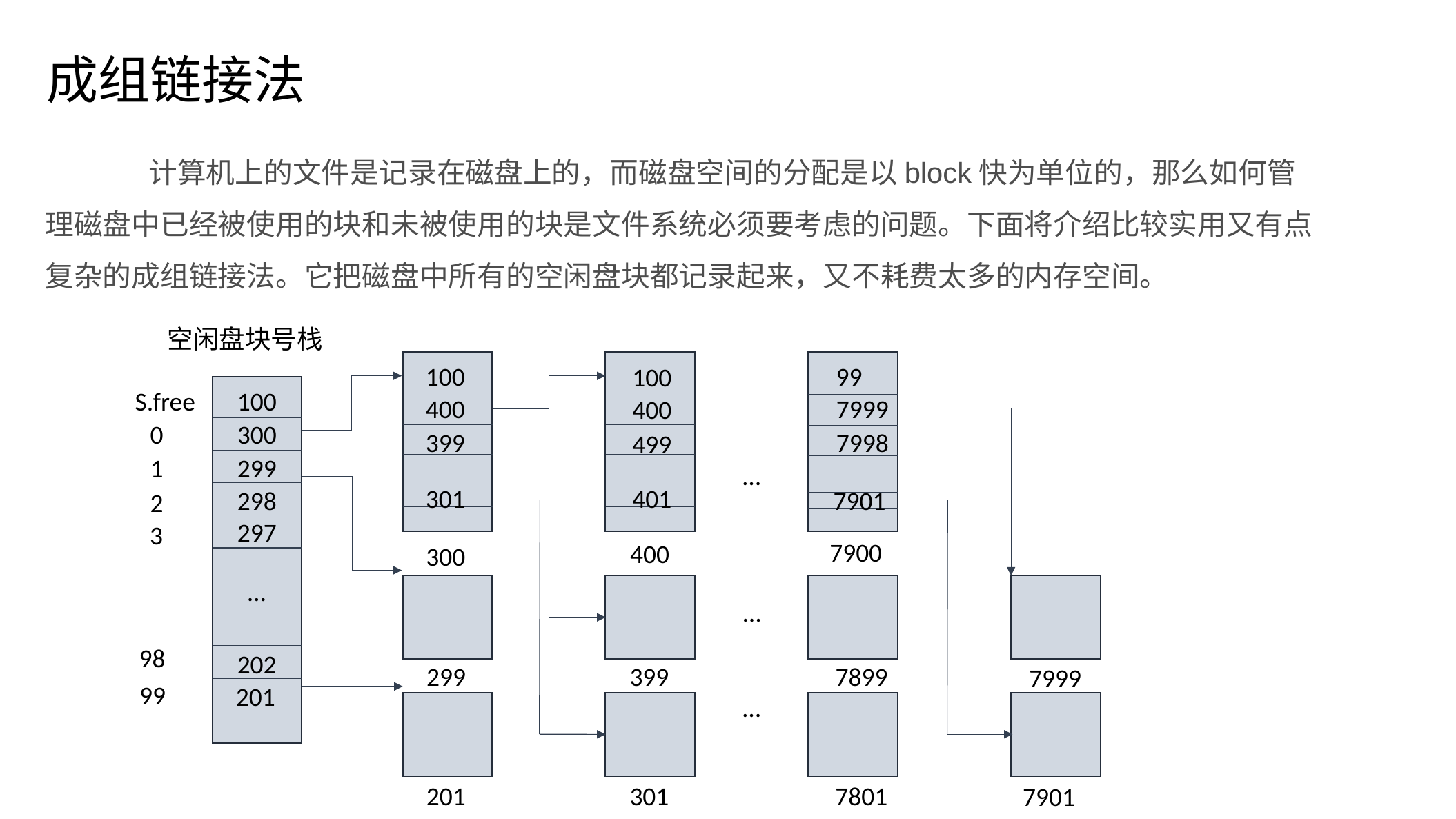

成组链接法
	计算机上的文件是记录在磁盘上的，而磁盘空间的分配是以block快为单位的，那么如何管理磁盘中已经被使用的块和未被使用的块是文件系统必须要考虑的问题。下面将介绍比较实用又有点复杂的成组链接法。它把磁盘中所有的空闲盘块都记录起来，又不耗费太多的内存空间。
空闲盘块号栈

100
99
100

S.free
100
400
7999
400
300
0
399
7998
499
1
299
…
301
401
298
7901
2
297
3
7900
400
300
…

…
98
202
299
399
7899
7999
99
201
…

201
301
7801
7901